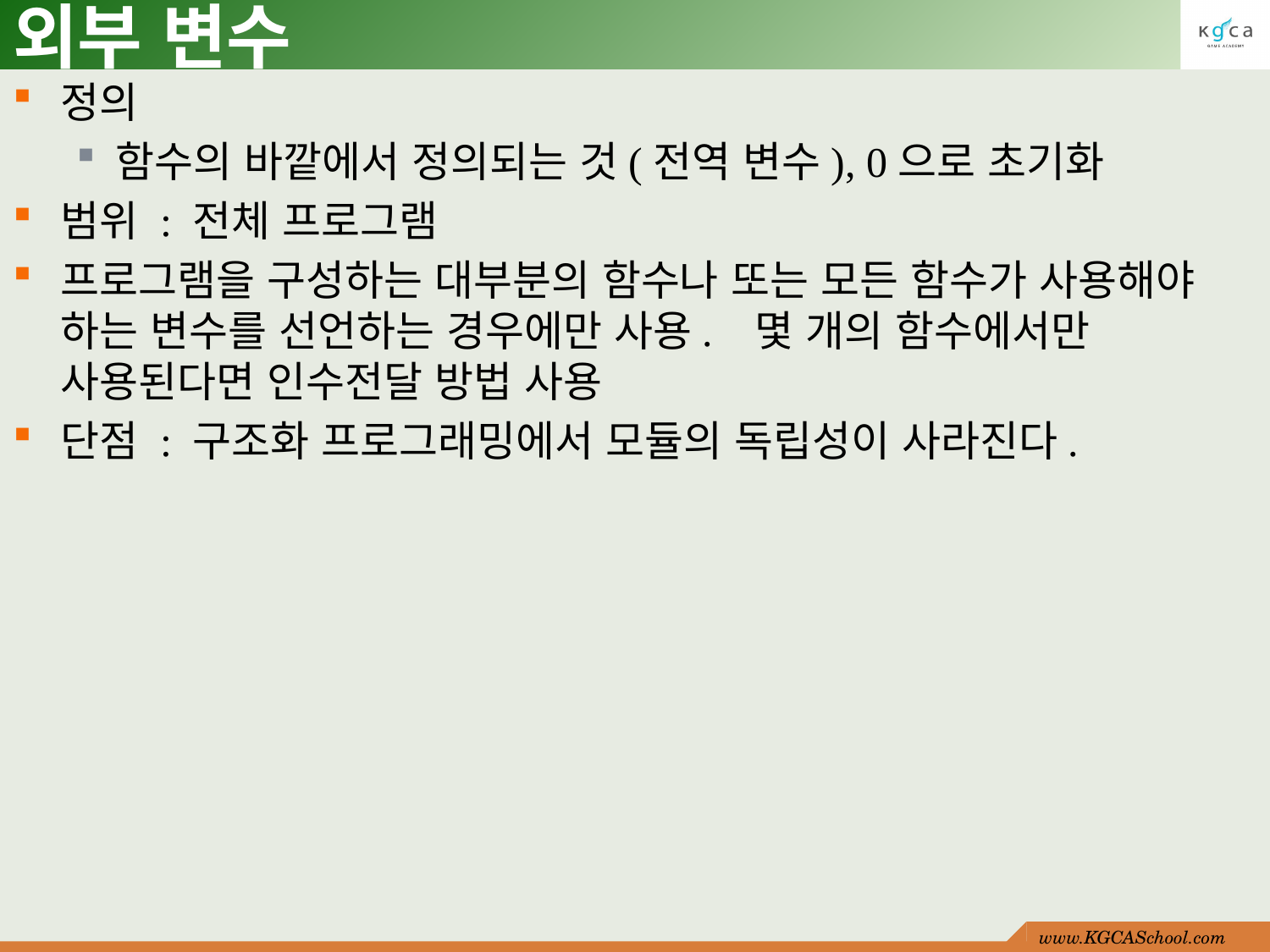

# 외부 변수
정의
함수의 바깥에서 정의되는 것(전역 변수), 0으로 초기화
범위 : 전체 프로그램
프로그램을 구성하는 대부분의 함수나 또는 모든 함수가 사용해야 하는 변수를 선언하는 경우에만 사용.   몇 개의 함수에서만 사용된다면 인수전달 방법 사용
단점 : 구조화 프로그래밍에서 모듈의 독립성이 사라진다.